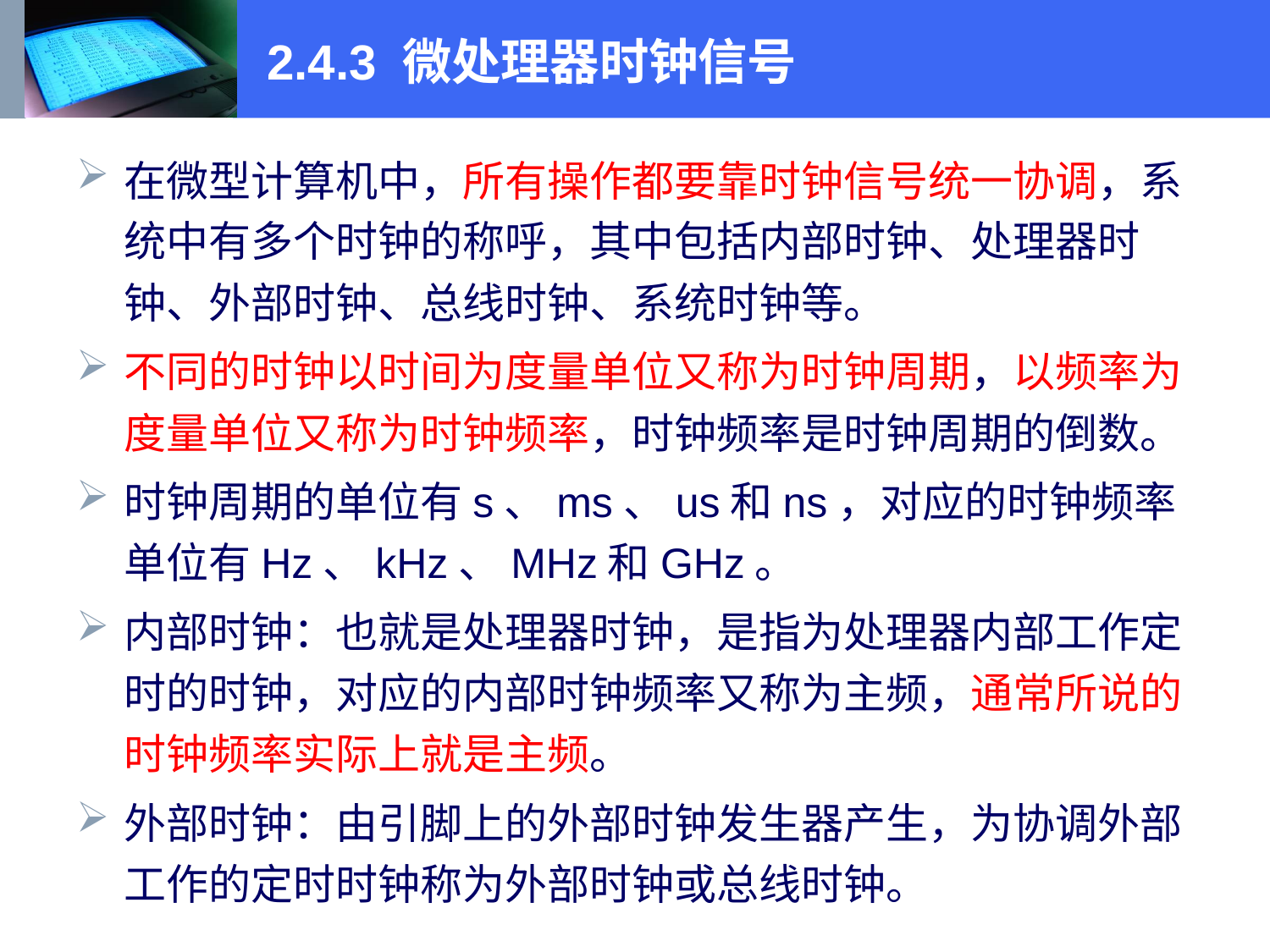

# 2.4.3 微处理器时钟信号
在微型计算机中，所有操作都要靠时钟信号统一协调，系统中有多个时钟的称呼，其中包括内部时钟、处理器时钟、外部时钟、总线时钟、系统时钟等。
不同的时钟以时间为度量单位又称为时钟周期，以频率为度量单位又称为时钟频率，时钟频率是时钟周期的倒数。
时钟周期的单位有s、ms、us和ns，对应的时钟频率单位有Hz、kHz、MHz和GHz。
内部时钟：也就是处理器时钟，是指为处理器内部工作定时的时钟，对应的内部时钟频率又称为主频，通常所说的时钟频率实际上就是主频。
外部时钟：由引脚上的外部时钟发生器产生，为协调外部工作的定时时钟称为外部时钟或总线时钟。